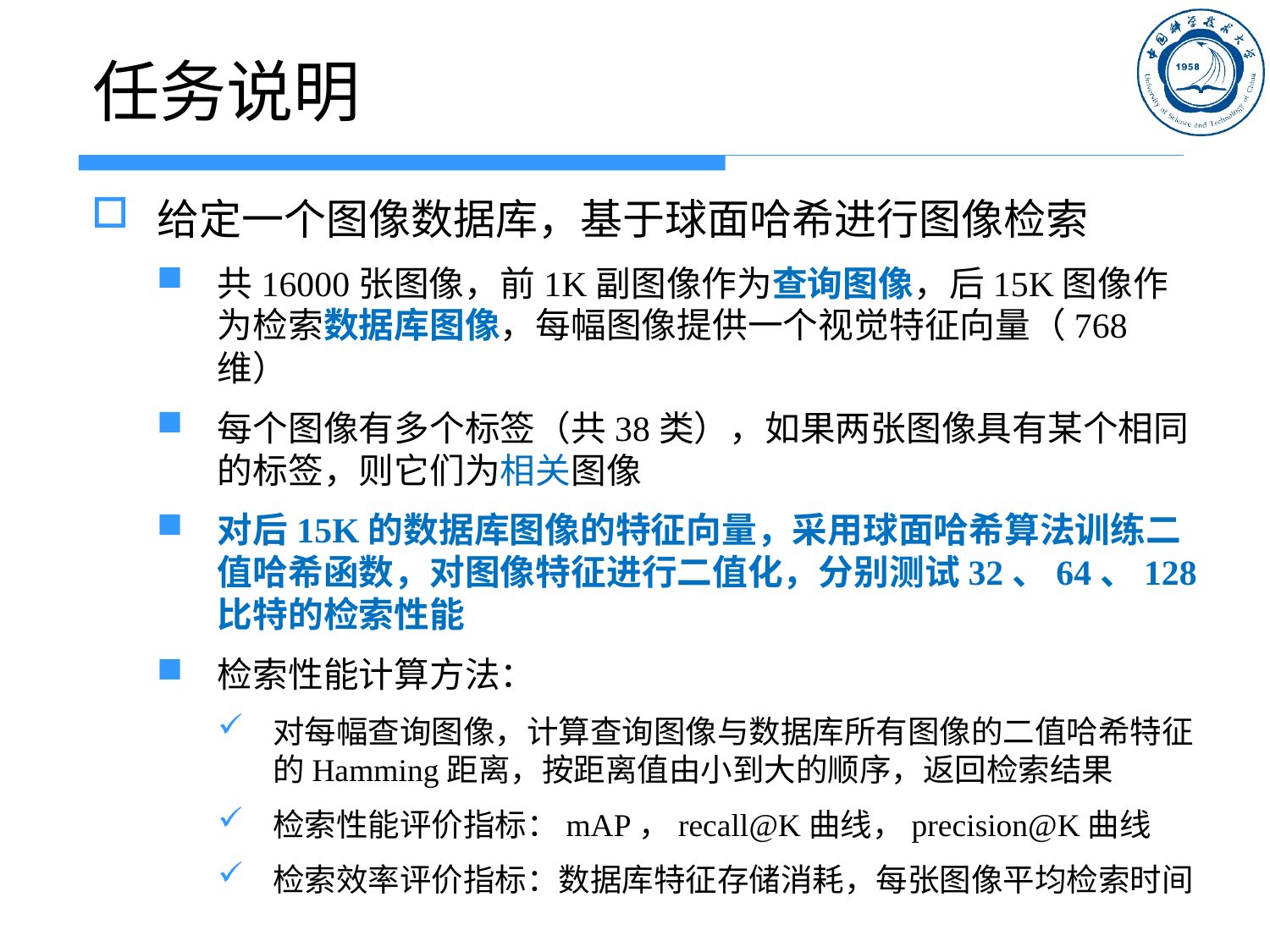

# 任务说明
给定一个图像数据库，基于球面哈希进行图像检索
共16000张图像，前1K副图像作为查询图像，后15K图像作为检索数据库图像，每幅图像提供一个视觉特征向量（768维）
每个图像有多个标签（共38类），如果两张图像具有某个相同的标签，则它们为相关图像
对后15K的数据库图像的特征向量，采用球面哈希算法训练二值哈希函数，对图像特征进行二值化，分别测试32、64、128比特的检索性能
检索性能计算方法：
对每幅查询图像，计算查询图像与数据库所有图像的二值哈希特征的Hamming距离，按距离值由小到大的顺序，返回检索结果
检索性能评价指标：mAP，recall@K曲线，precision@K曲线
检索效率评价指标：数据库特征存储消耗，每张图像平均检索时间